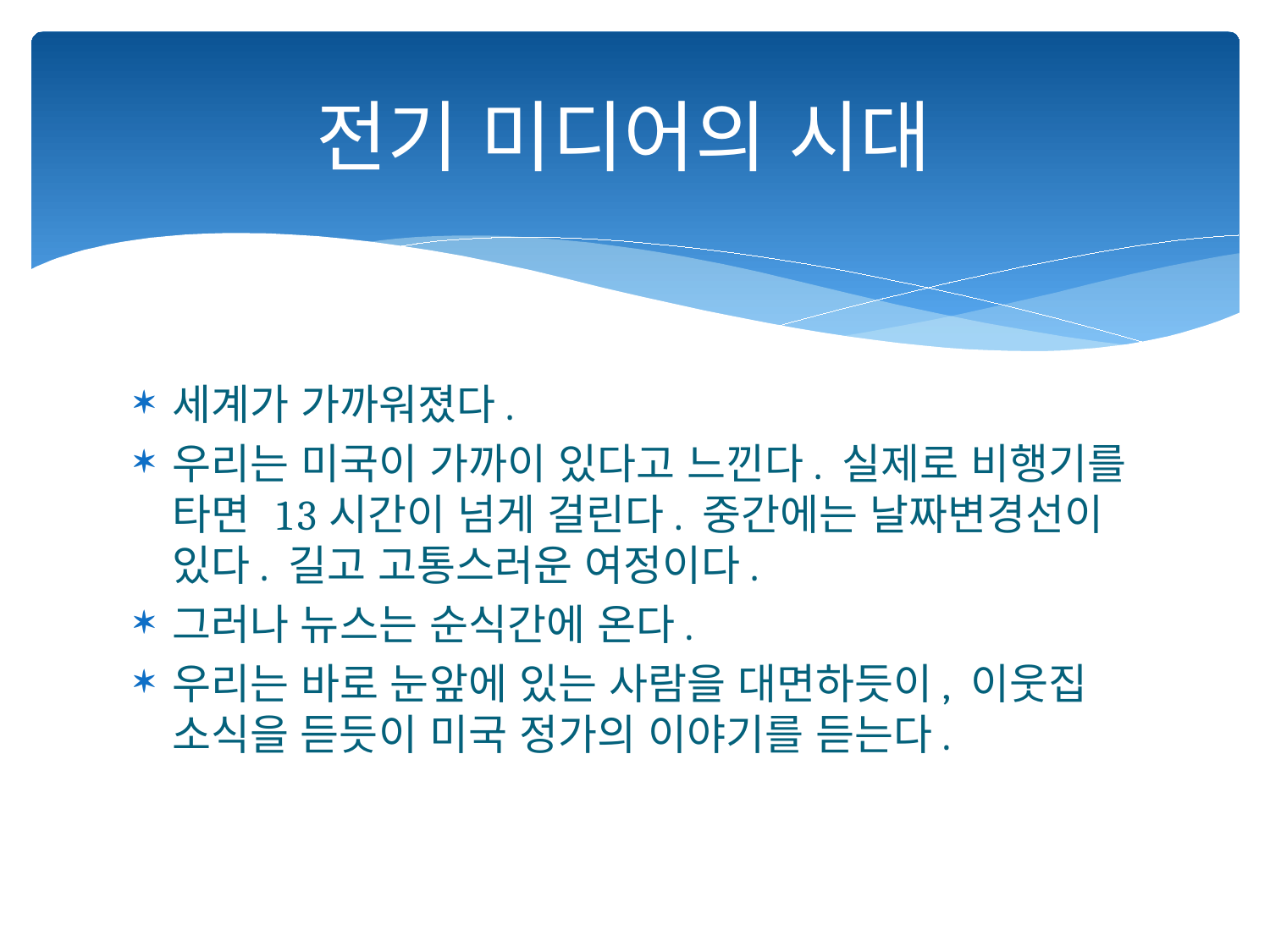

# 전기 미디어의 시대
세계가 가까워졌다.
우리는 미국이 가까이 있다고 느낀다. 실제로 비행기를 타면 13시간이 넘게 걸린다. 중간에는 날짜변경선이 있다. 길고 고통스러운 여정이다.
그러나 뉴스는 순식간에 온다.
우리는 바로 눈앞에 있는 사람을 대면하듯이, 이웃집 소식을 듣듯이 미국 정가의 이야기를 듣는다.